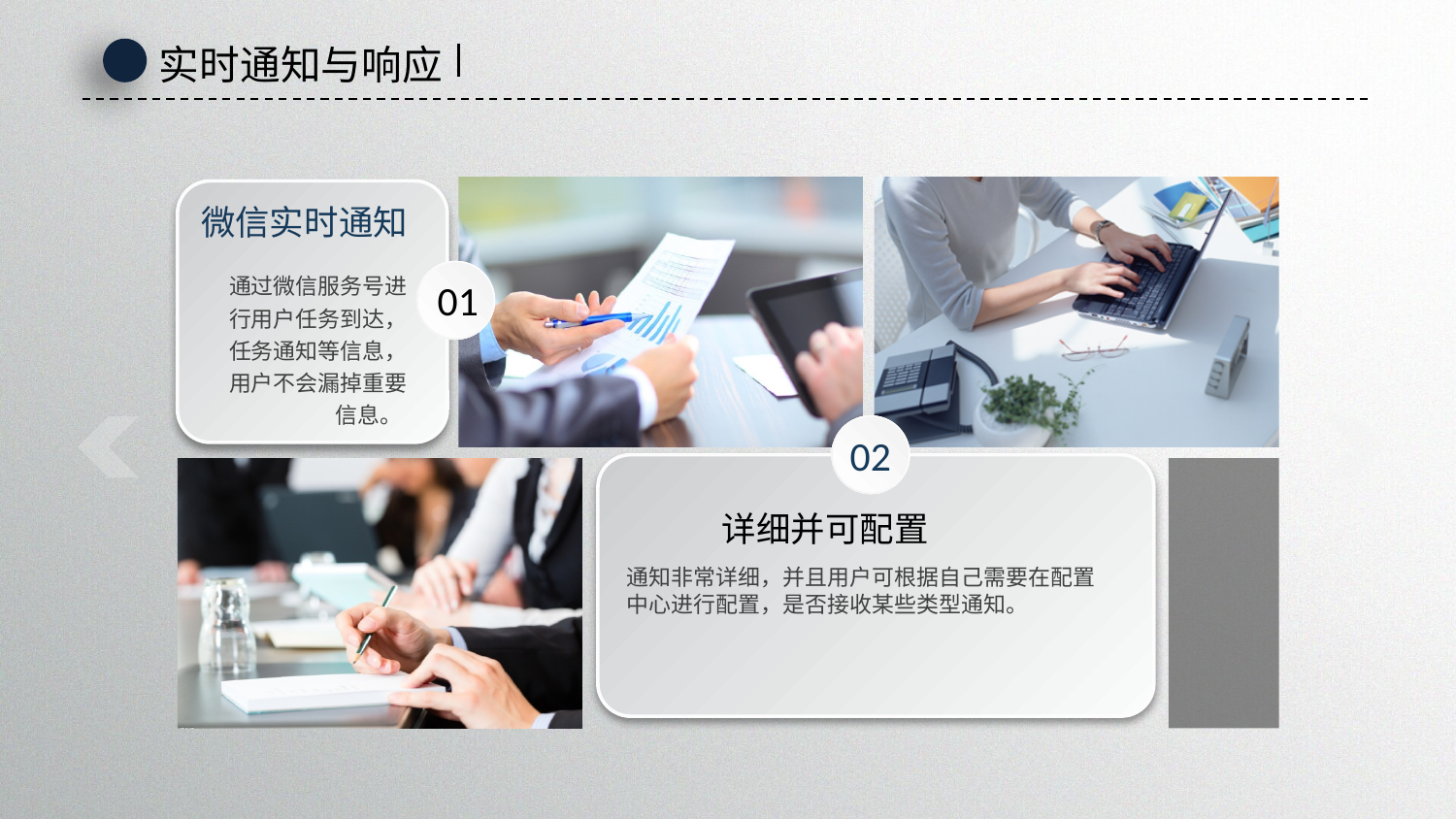

实时通知与响应

微信实时通知
通过微信服务号进行用户任务到达，任务通知等信息，用户不会漏掉重要信息。

01

02

详细并可配置
通知非常详细，并且用户可根据自己需要在配置中心进行配置，是否接收某些类型通知。